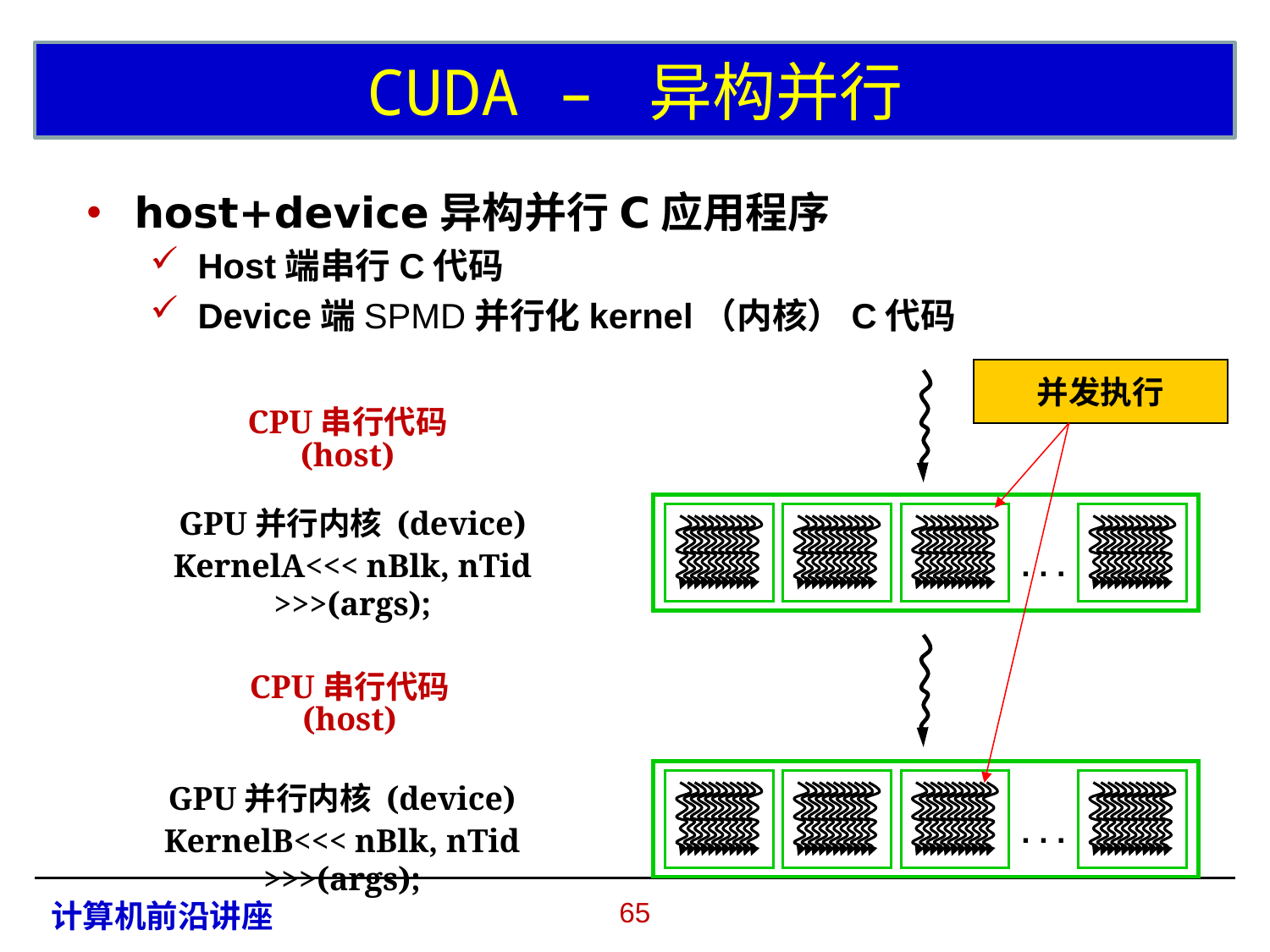

# CUDA – 异构并行
host+device异构并行C应用程序
Host端串行C代码
Device端SPMD并行化kernel（内核）C代码
并发执行

CPU串行代码 (host)

. . .
GPU并行内核 (device)
KernelA<<< nBlk, nTid >>>(args);

CPU串行代码 (host)

. . .
GPU并行内核 (device)
KernelB<<< nBlk, nTid >>>(args);
65